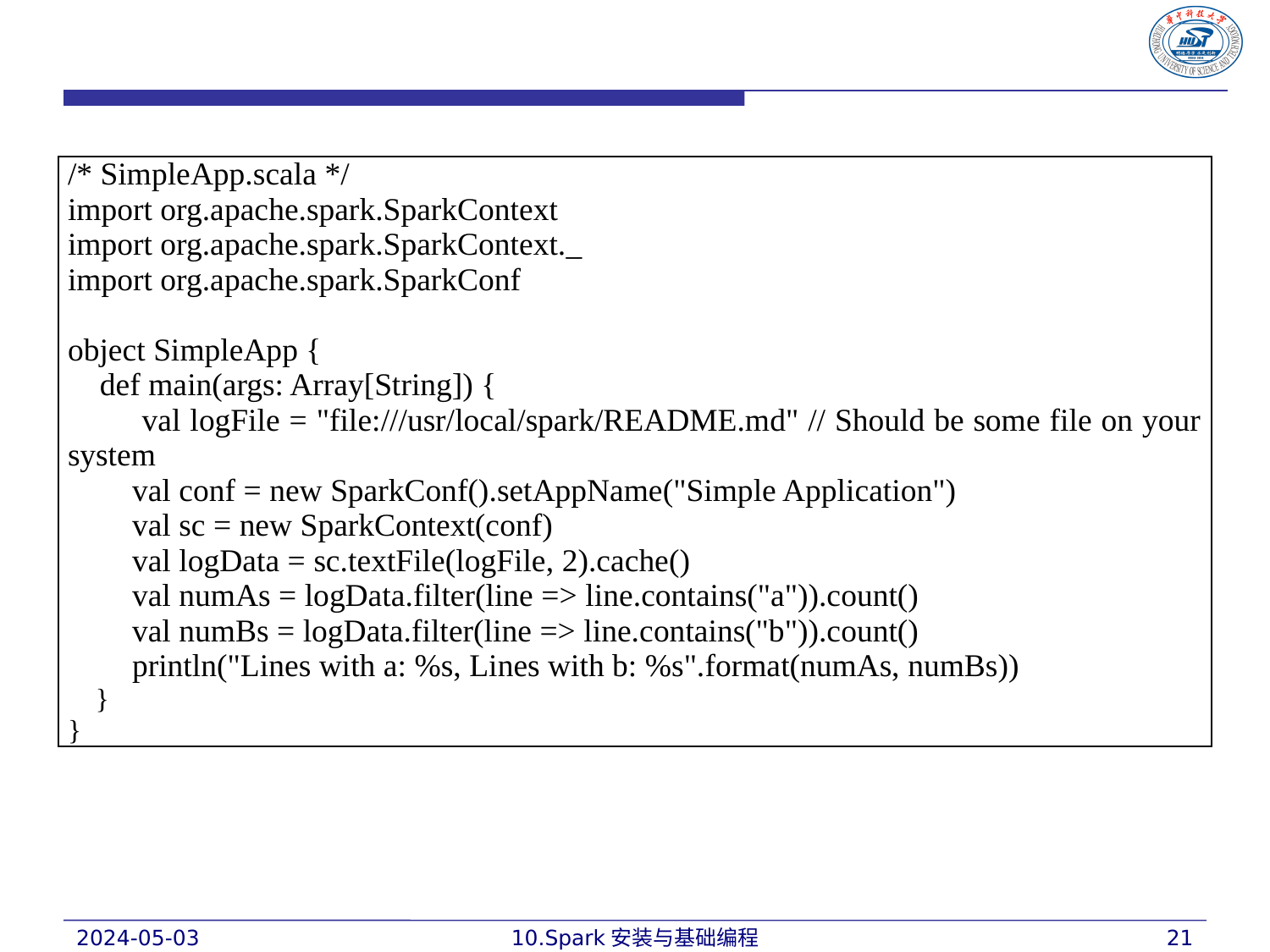

| /\* SimpleApp.scala \*/ import org.apache.spark.SparkContext import org.apache.spark.SparkContext.\_ import org.apache.spark.SparkConf object SimpleApp { def main(args: Array[String]) { val logFile = "file:///usr/local/spark/README.md" // Should be some file on your system val conf = new SparkConf().setAppName("Simple Application") val sc = new SparkContext(conf) val logData = sc.textFile(logFile, 2).cache() val numAs = logData.filter(line => line.contains("a")).count() val numBs = logData.filter(line => line.contains("b")).count() println("Lines with a: %s, Lines with b: %s".format(numAs, numBs)) } } |
| --- |
2024-05-03
10.Spark安装与基础编程
21